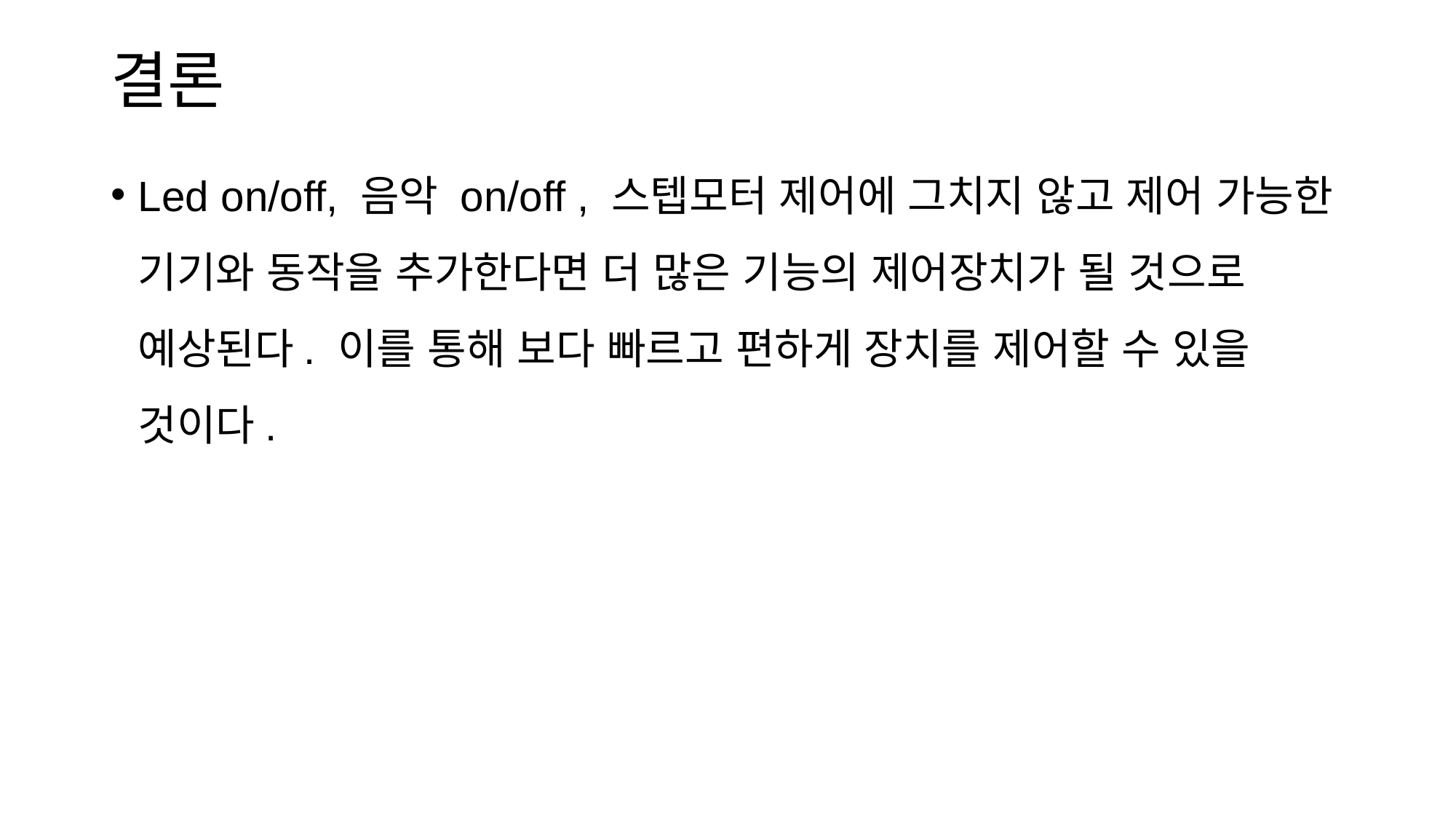

# 결론
Led on/off, 음악 on/off , 스텝모터 제어에 그치지 않고 제어 가능한 기기와 동작을 추가한다면 더 많은 기능의 제어장치가 될 것으로 예상된다. 이를 통해 보다 빠르고 편하게 장치를 제어할 수 있을 것이다.